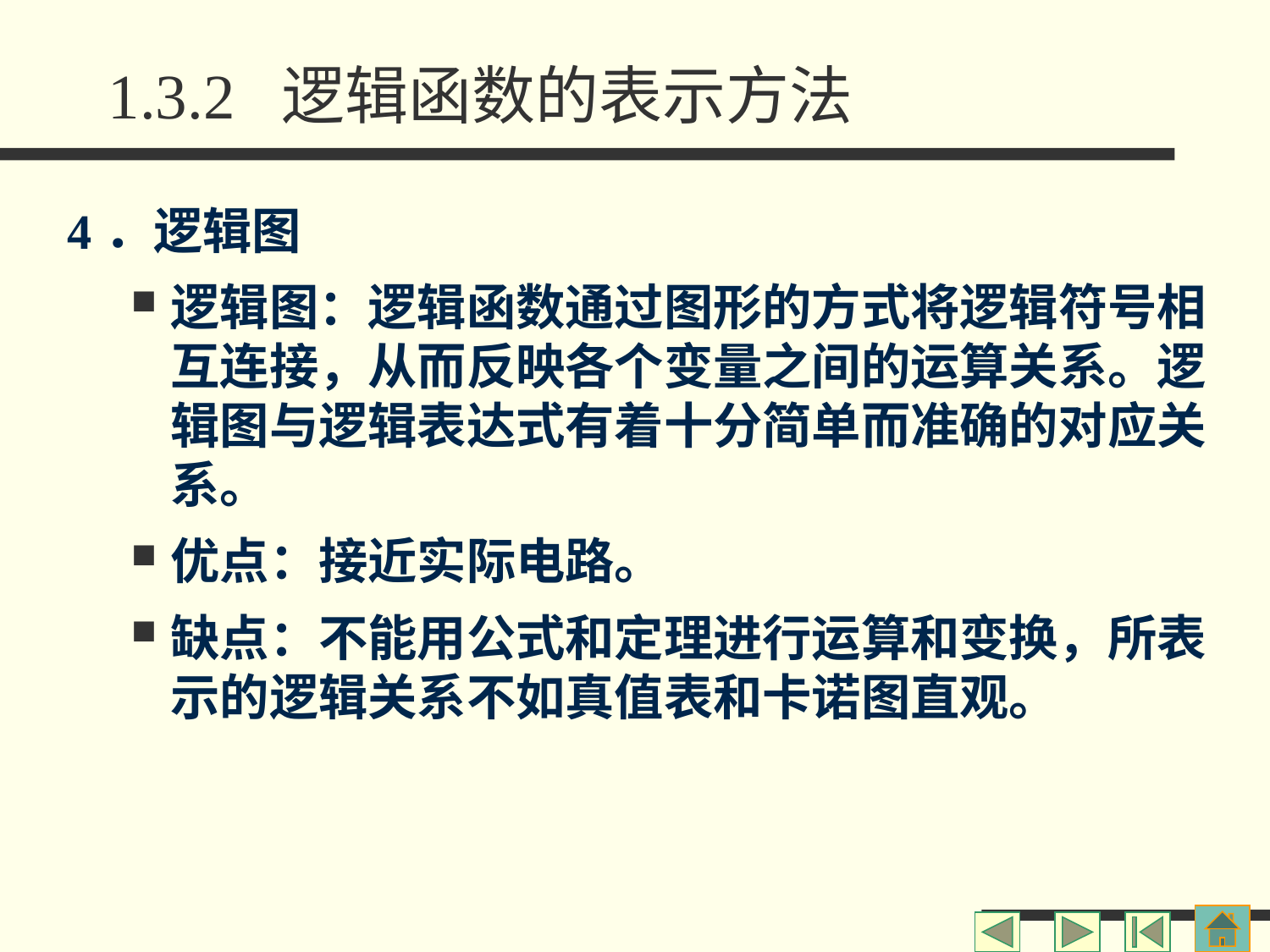

# 1.3.2  逻辑函数的表示方法
4．逻辑图
逻辑图：逻辑函数通过图形的方式将逻辑符号相互连接，从而反映各个变量之间的运算关系。逻辑图与逻辑表达式有着十分简单而准确的对应关系。
优点：接近实际电路。
缺点：不能用公式和定理进行运算和变换，所表示的逻辑关系不如真值表和卡诺图直观。